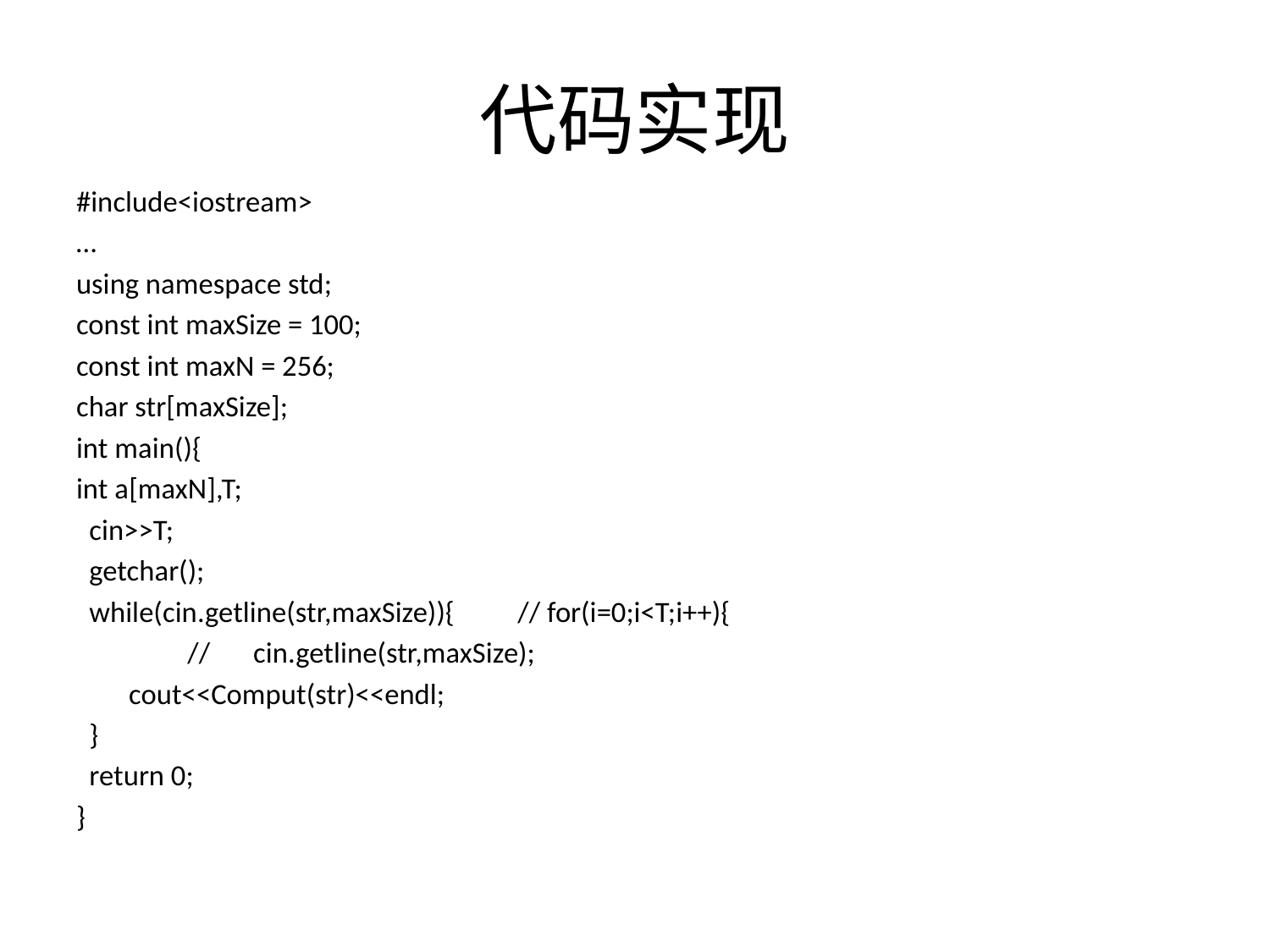

# 代码实现
#include<iostream>
…
using namespace std;
const int maxSize = 100;
const int maxN = 256;
char str[maxSize];
int main(){
int a[maxN],T;
  cin>>T;
  getchar();
  while(cin.getline(str,maxSize)){         	// for(i=0;i<T;i++){
       					//	cin.getline(str,maxSize);
        cout<<Comput(str)<<endl;
  }
  return 0;
}